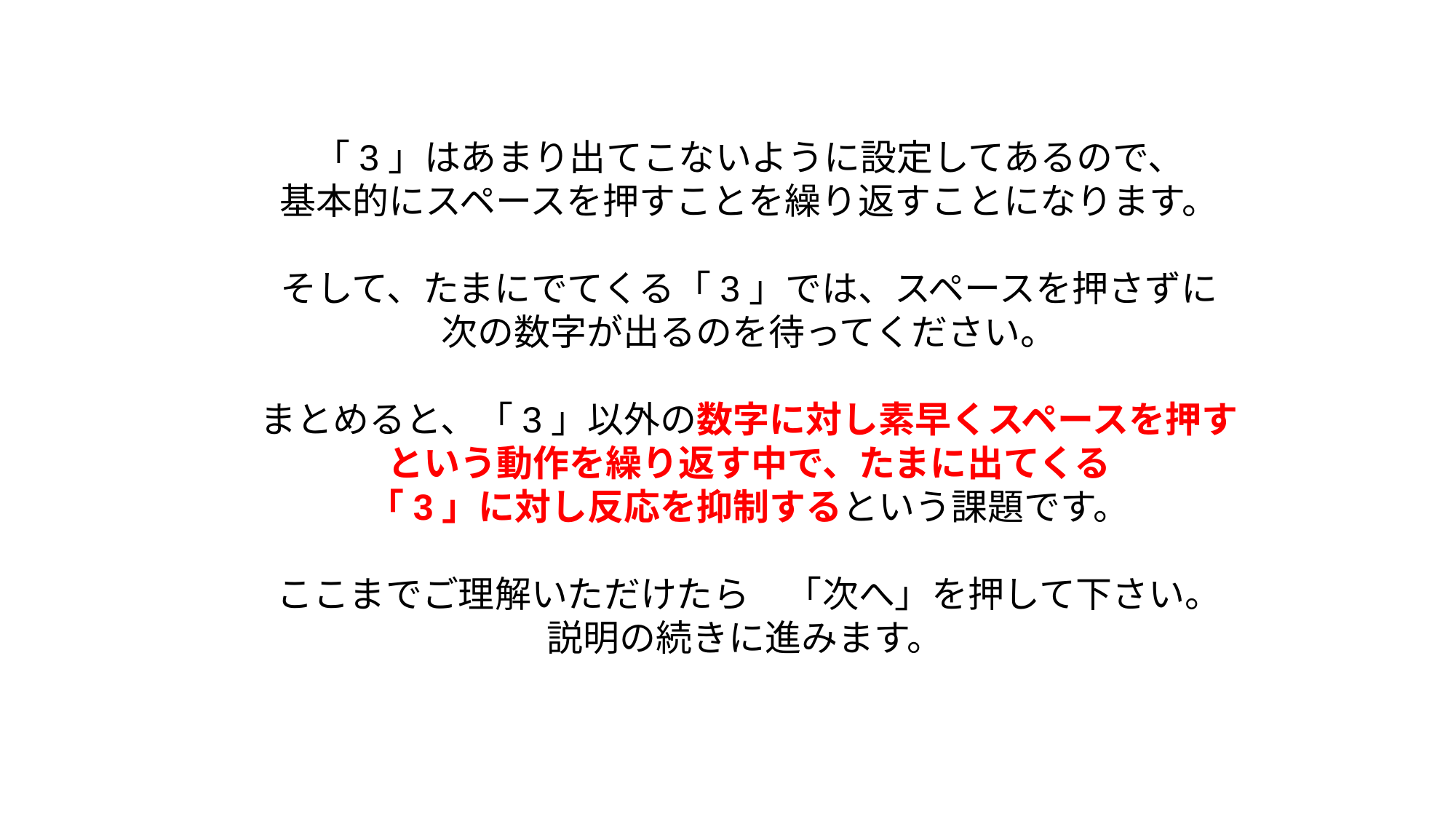

「3」はあまり出てこないように設定してあるので、
基本的にスペースを押すことを繰り返すことになります。
そして、たまにでてくる「3」では、スペースを押さずに
次の数字が出るのを待ってください。
まとめると、「3」以外の数字に対し素早くスペースを押す
という動作を繰り返す中で、たまに出てくる
「3」に対し反応を抑制するという課題です。
ここまでご理解いただけたら　「次へ」を押して下さい。
説明の続きに進みます。